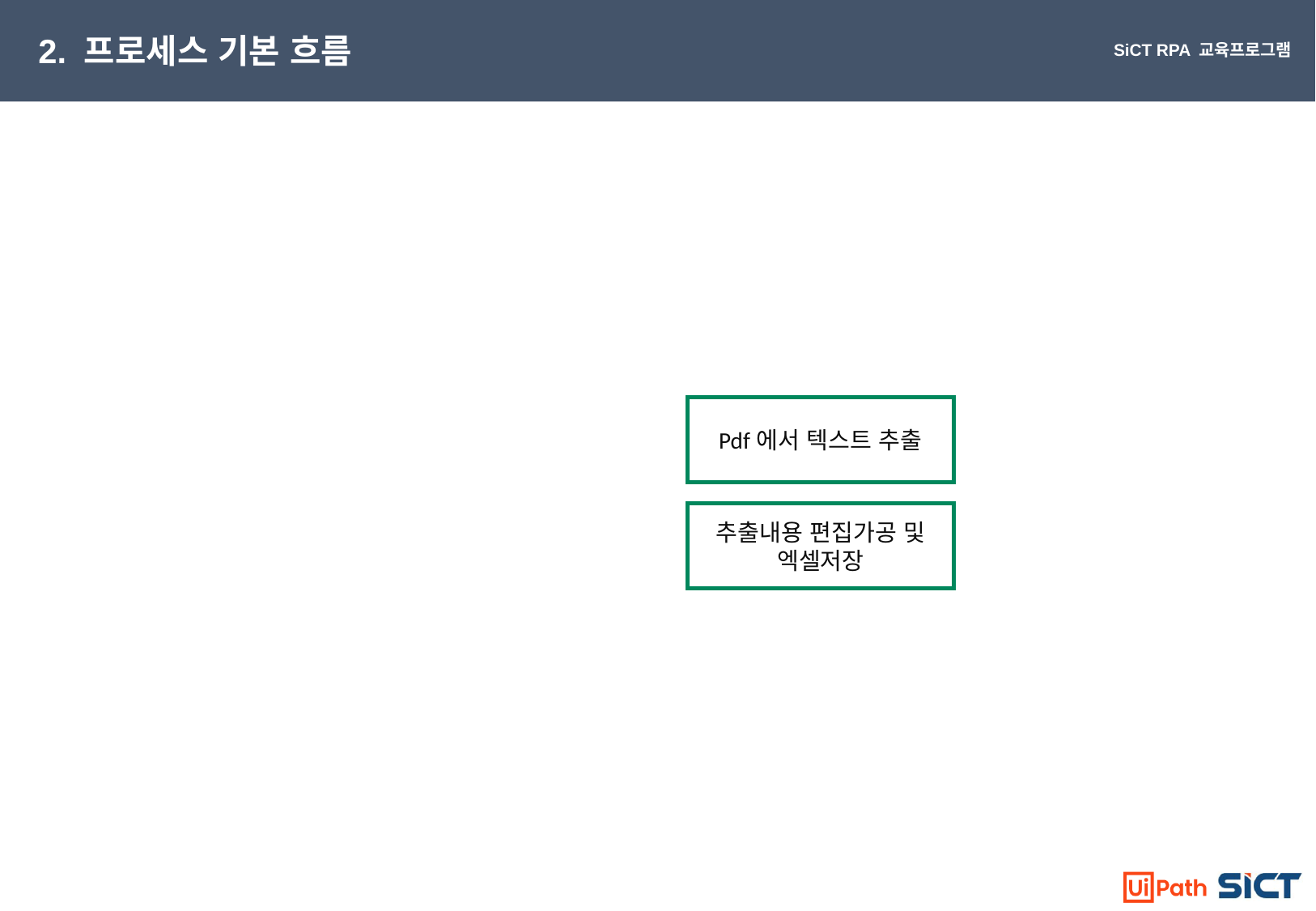

2. 프로세스 기본 흐름
Pdf에서 텍스트 추출
추출내용 편집가공 및 엑셀저장